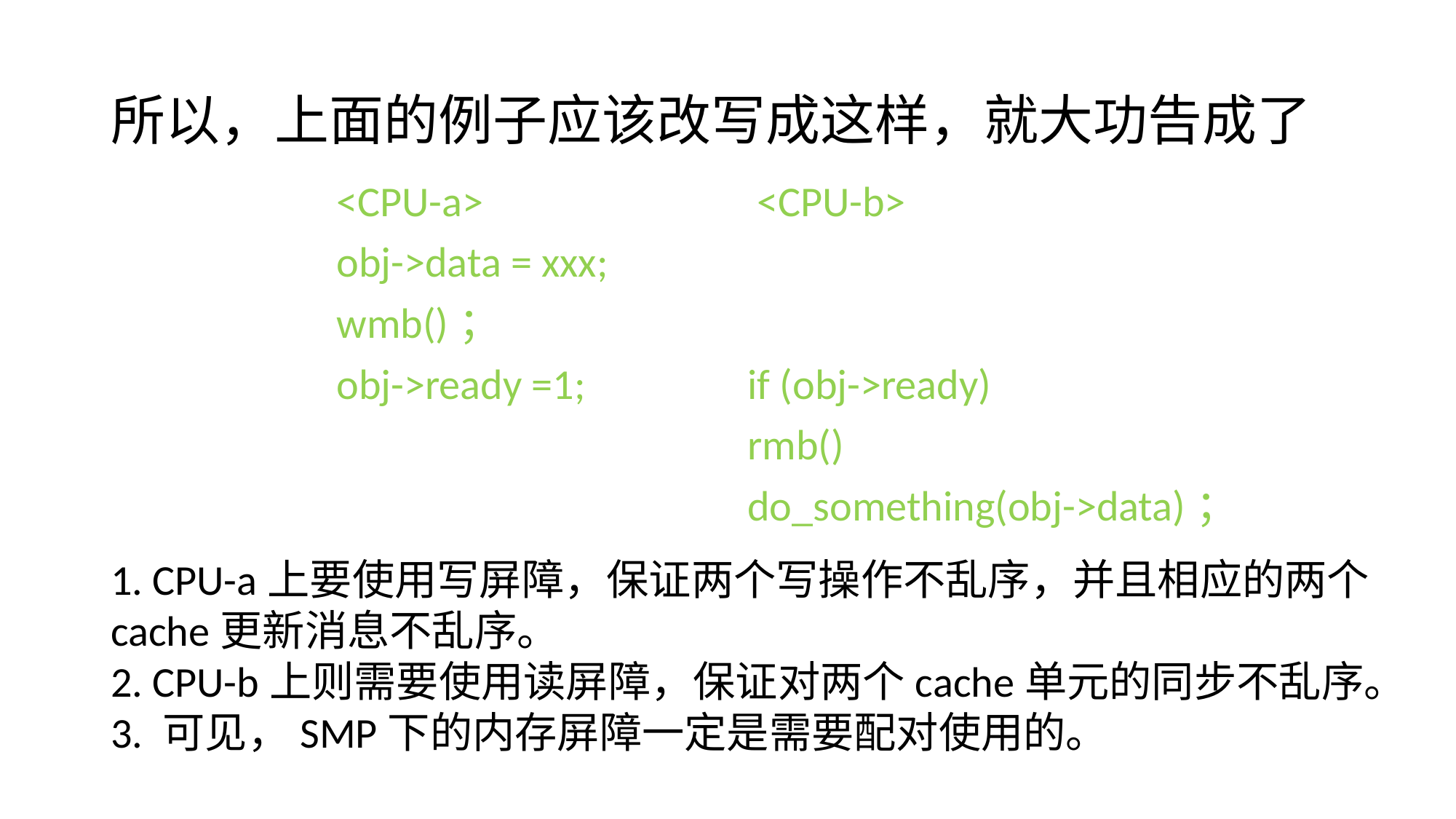

# 所以，上面的例子应该改写成这样，就大功告成了
<CPU-a>
obj->data = xxx;
wmb()；
obj->ready =1;

 <CPU-b>

if (obj->ready)
rmb()
do_something(obj->data)；

1. CPU-a上要使用写屏障，保证两个写操作不乱序，并且相应的两个cache更新消息不乱序。
2. CPU-b上则需要使用读屏障，保证对两个cache单元的同步不乱序。
3. 可见，SMP下的内存屏障一定是需要配对使用的。